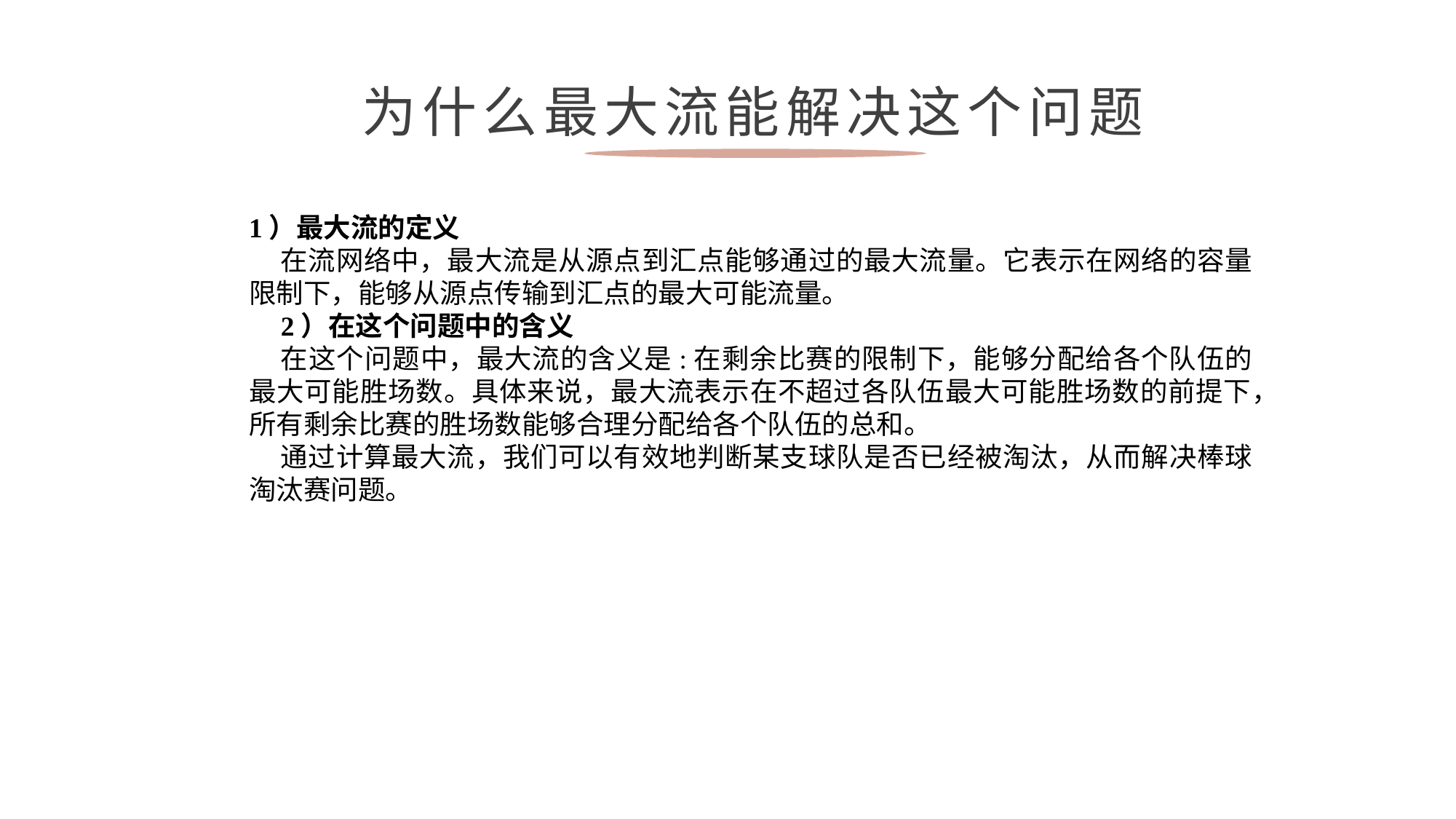

为什么最大流能解决这个问题

1）最大流的定义
在流网络中，最大流是从源点到汇点能够通过的最大流量。它表示在网络的容量限制下，能够从源点传输到汇点的最大可能流量。
2）在这个问题中的含义
在这个问题中，最大流的含义是:在剩余比赛的限制下，能够分配给各个队伍的最大可能胜场数。具体来说，最大流表示在不超过各队伍最大可能胜场数的前提下，所有剩余比赛的胜场数能够合理分配给各个队伍的总和。
通过计算最大流，我们可以有效地判断某支球队是否已经被淘汰，从而解决棒球淘汰赛问题。